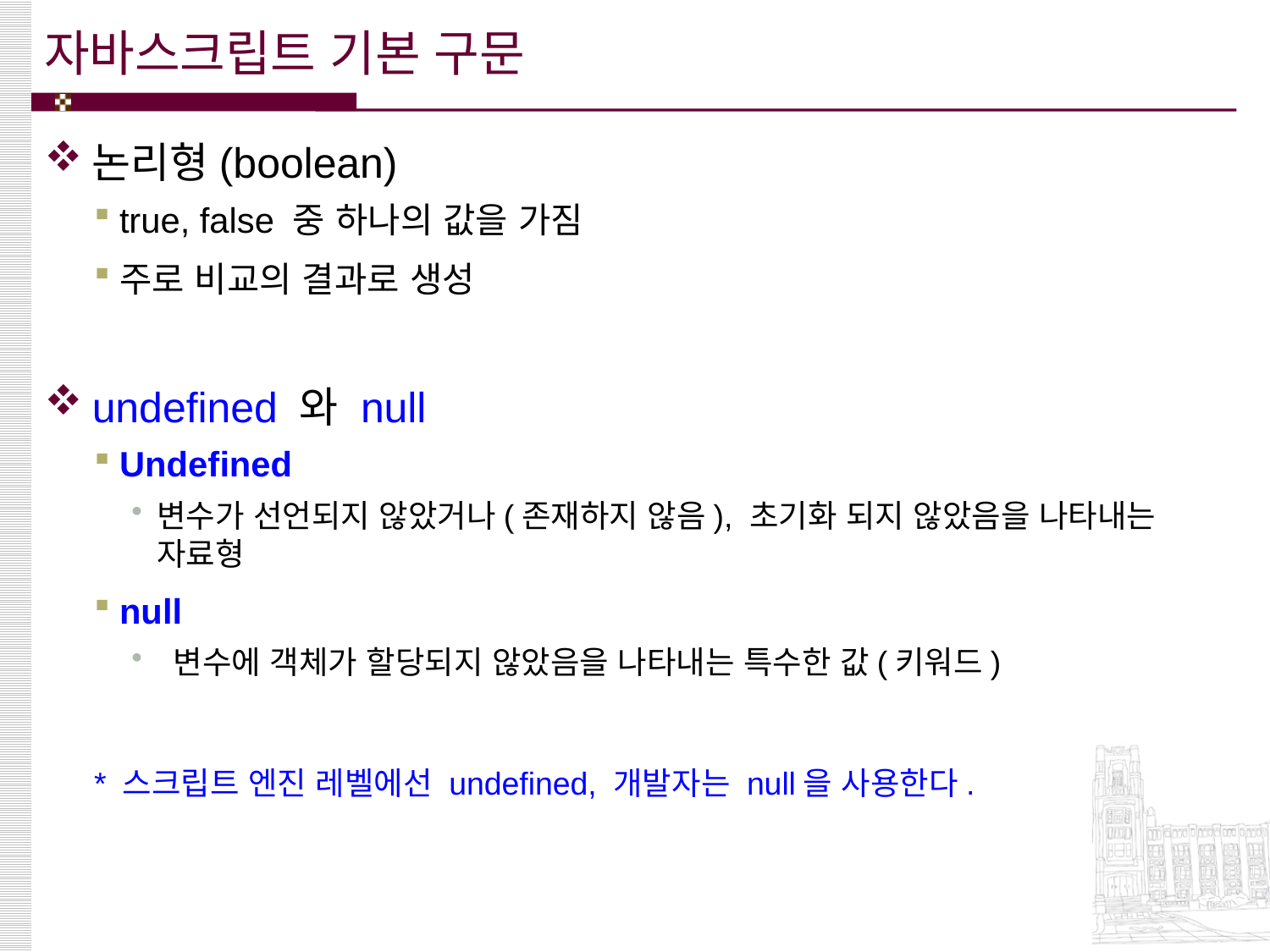

# 자바스크립트 기본 구문
논리형(boolean)
true, false 중 하나의 값을 가짐
주로 비교의 결과로 생성

undefined 와 null
Undefined
변수가 선언되지 않았거나(존재하지 않음), 초기화 되지 않았음을 나타내는 자료형
null
 변수에 객체가 할당되지 않았음을 나타내는 특수한 값(키워드)

* 스크립트 엔진 레벨에선 undefined, 개발자는 null을 사용한다.